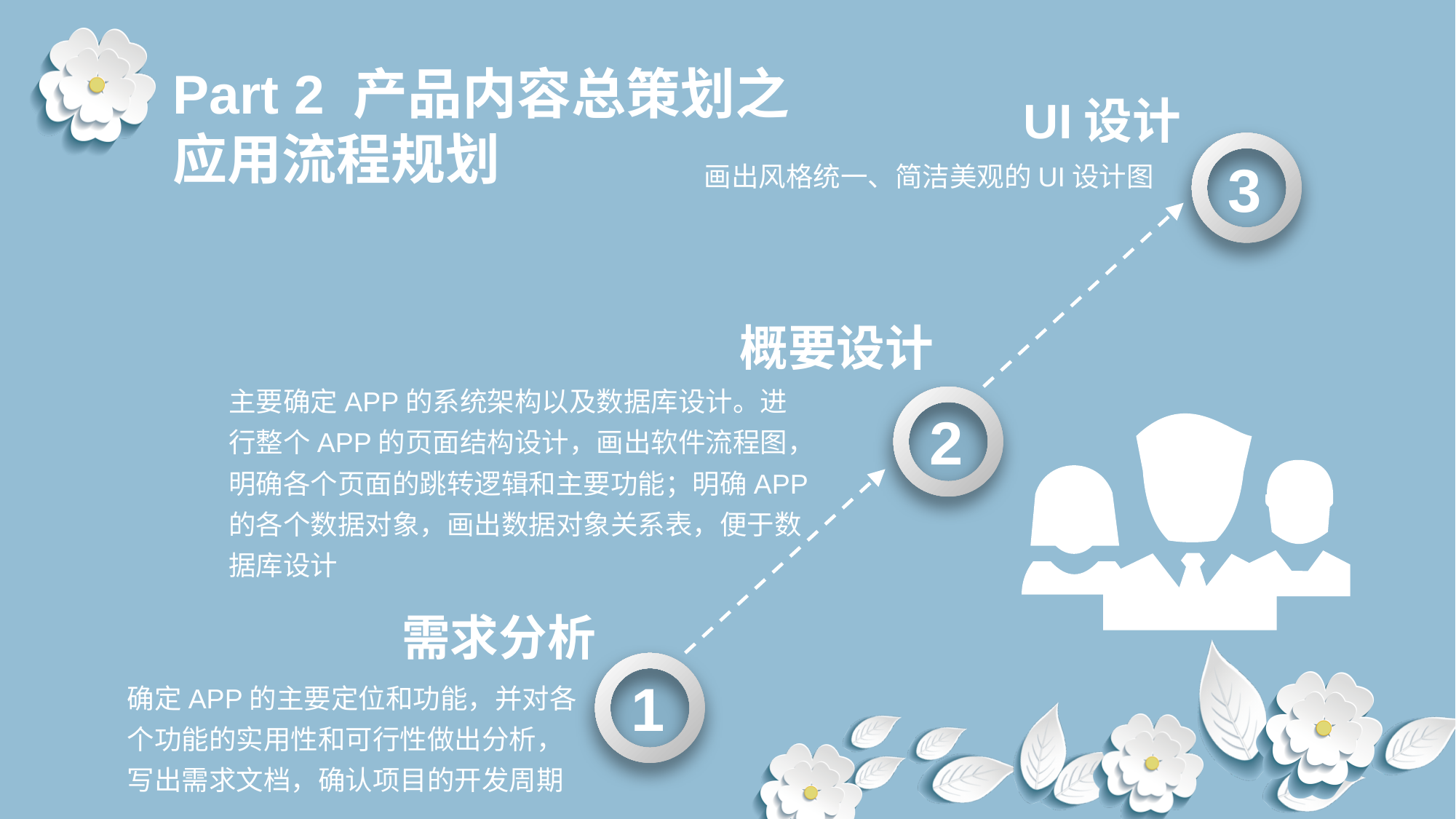

Part 2 产品内容总策划之
应用流程规划

UI设计

画出风格统一、简洁美观的UI设计图
3
概要设计
主要确定APP的系统架构以及数据库设计。进行整个APP的页面结构设计，画出软件流程图，明确各个页面的跳转逻辑和主要功能；明确APP的各个数据对象，画出数据对象关系表，便于数据库设计

2
需求分析

1
确定APP的主要定位和功能，并对各个功能的实用性和可行性做出分析，写出需求文档，确认项目的开发周期
9
延时符